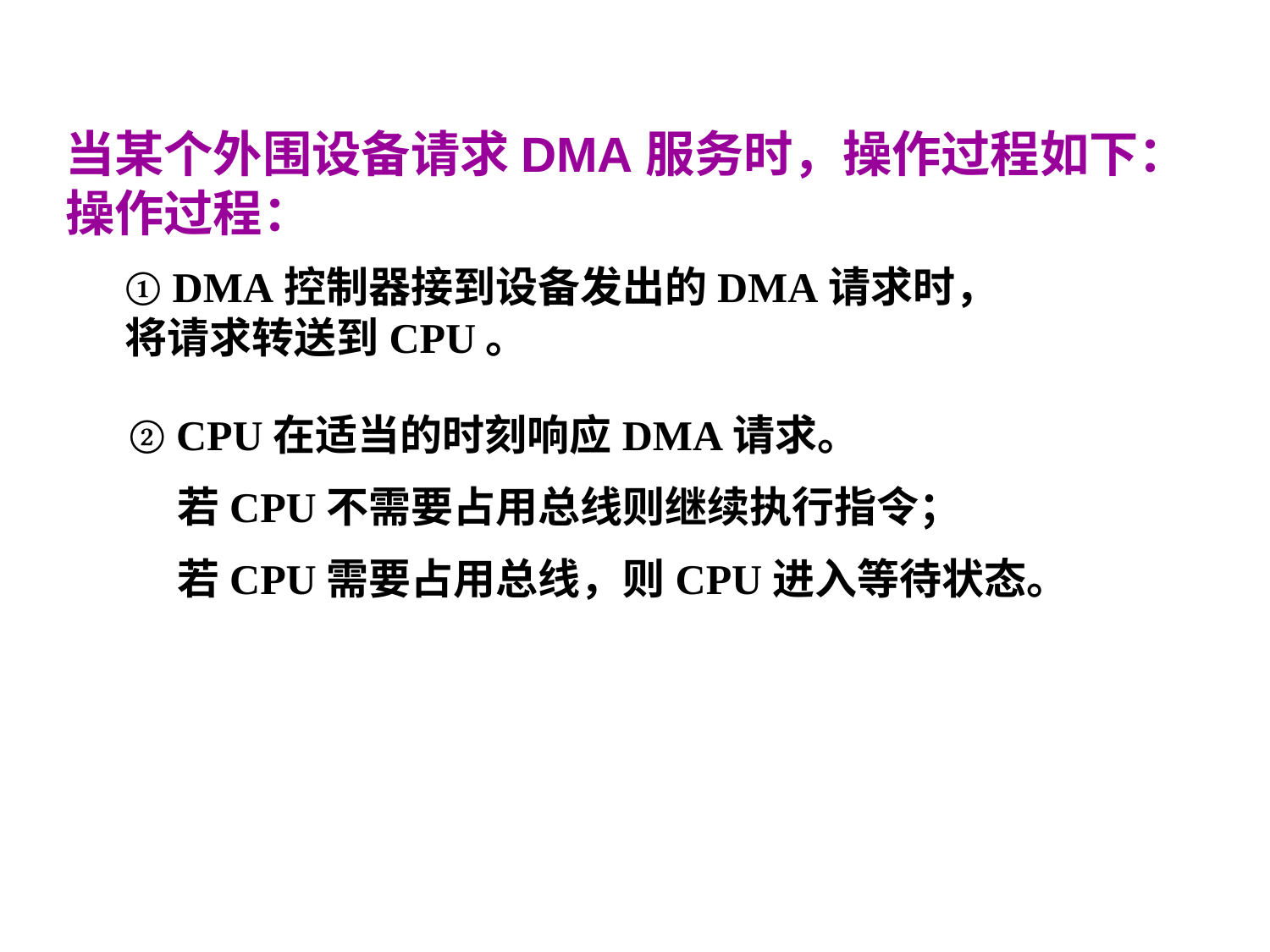

当某个外围设备请求DMA服务时，操作过程如下：操作过程：
① DMA控制器接到设备发出的DMA请求时，
将请求转送到CPU。
② CPU在适当的时刻响应DMA请求。
    若CPU不需要占用总线则继续执行指令；
    若CPU需要占用总线，则CPU进入等待状态。